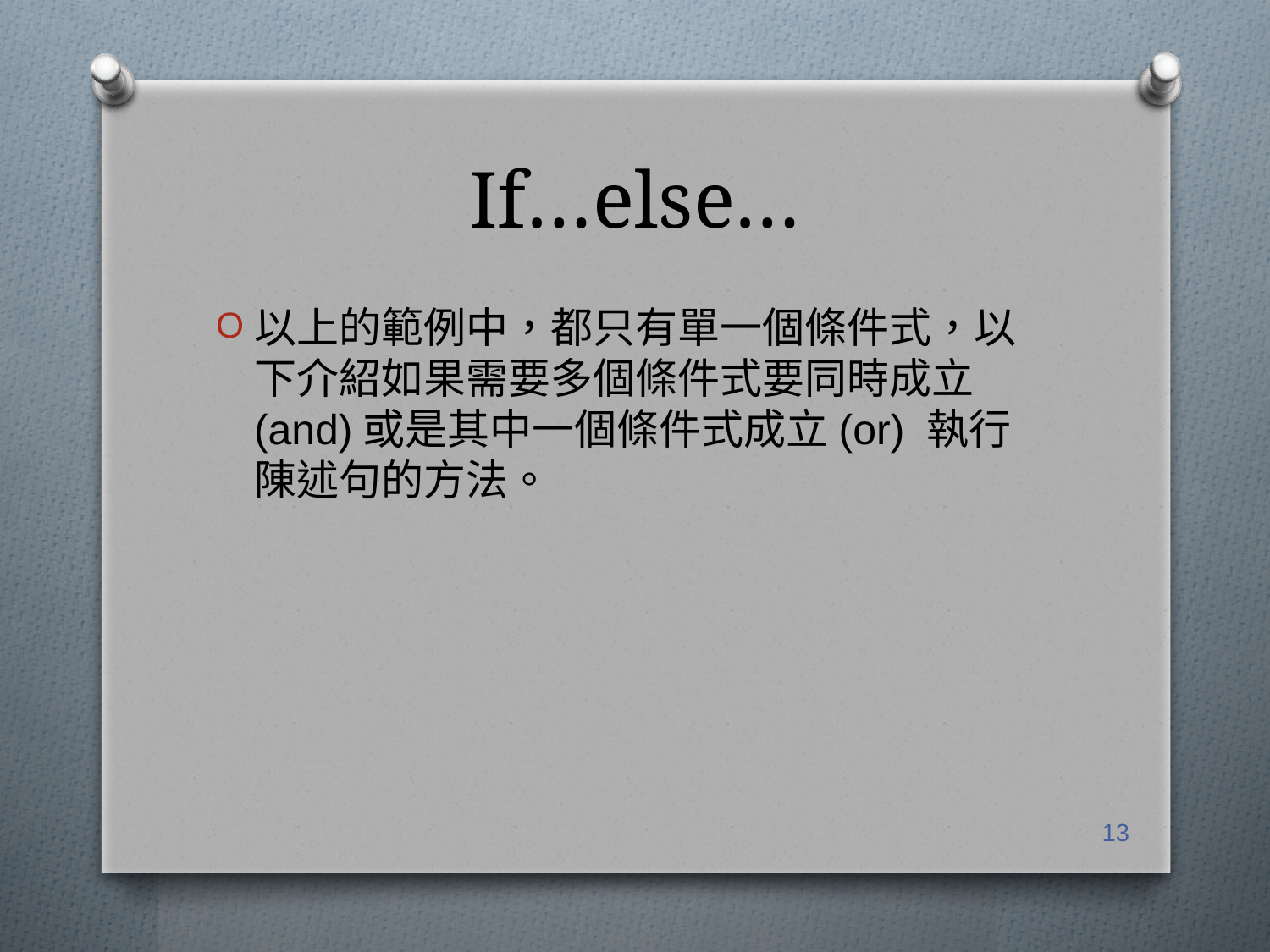

# If…else…
以上的範例中，都只有單一個條件式，以下介紹如果需要多個條件式要同時成立(and)或是其中一個條件式成立(or) 執行陳述句的方法。
13